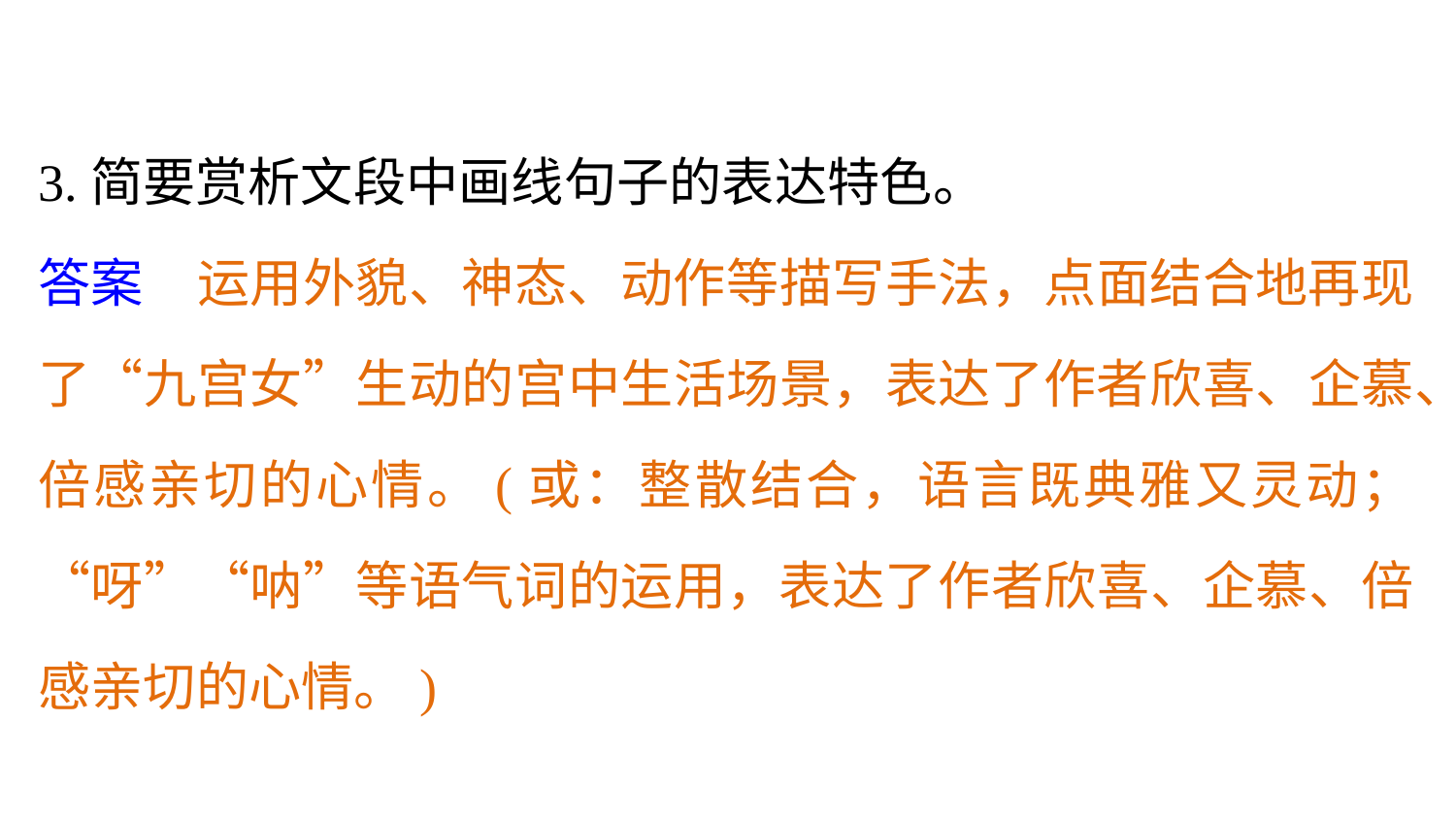

3.简要赏析文段中画线句子的表达特色。
答案　运用外貌、神态、动作等描写手法，点面结合地再现了“九宫女”生动的宫中生活场景，表达了作者欣喜、企慕、倍感亲切的心情。(或：整散结合，语言既典雅又灵动；“呀”“呐”等语气词的运用，表达了作者欣喜、企慕、倍感亲切的心情。)